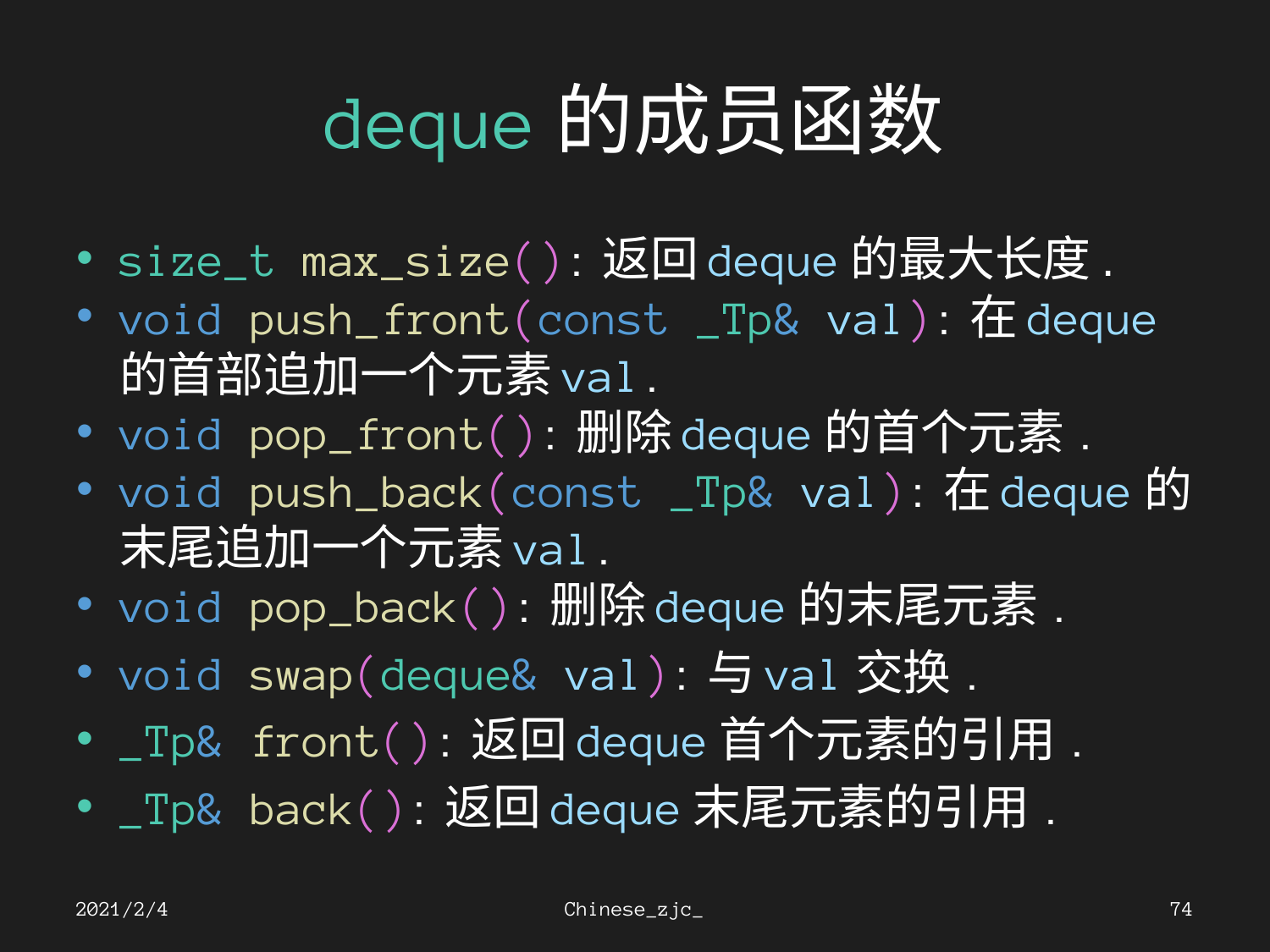

# deque的成员函数
size_t max_size():返回deque的最大长度.
void push_front(const _Tp& val):在deque的首部追加一个元素val.
void pop_front():删除deque的首个元素.
void push_back(const _Tp& val):在deque的末尾追加一个元素val.
void pop_back():删除deque的末尾元素.
void swap(deque& val):与val交换.
_Tp& front():返回deque首个元素的引用.
_Tp& back():返回deque末尾元素的引用.

2021/2/4
Chinese_zjc_
74